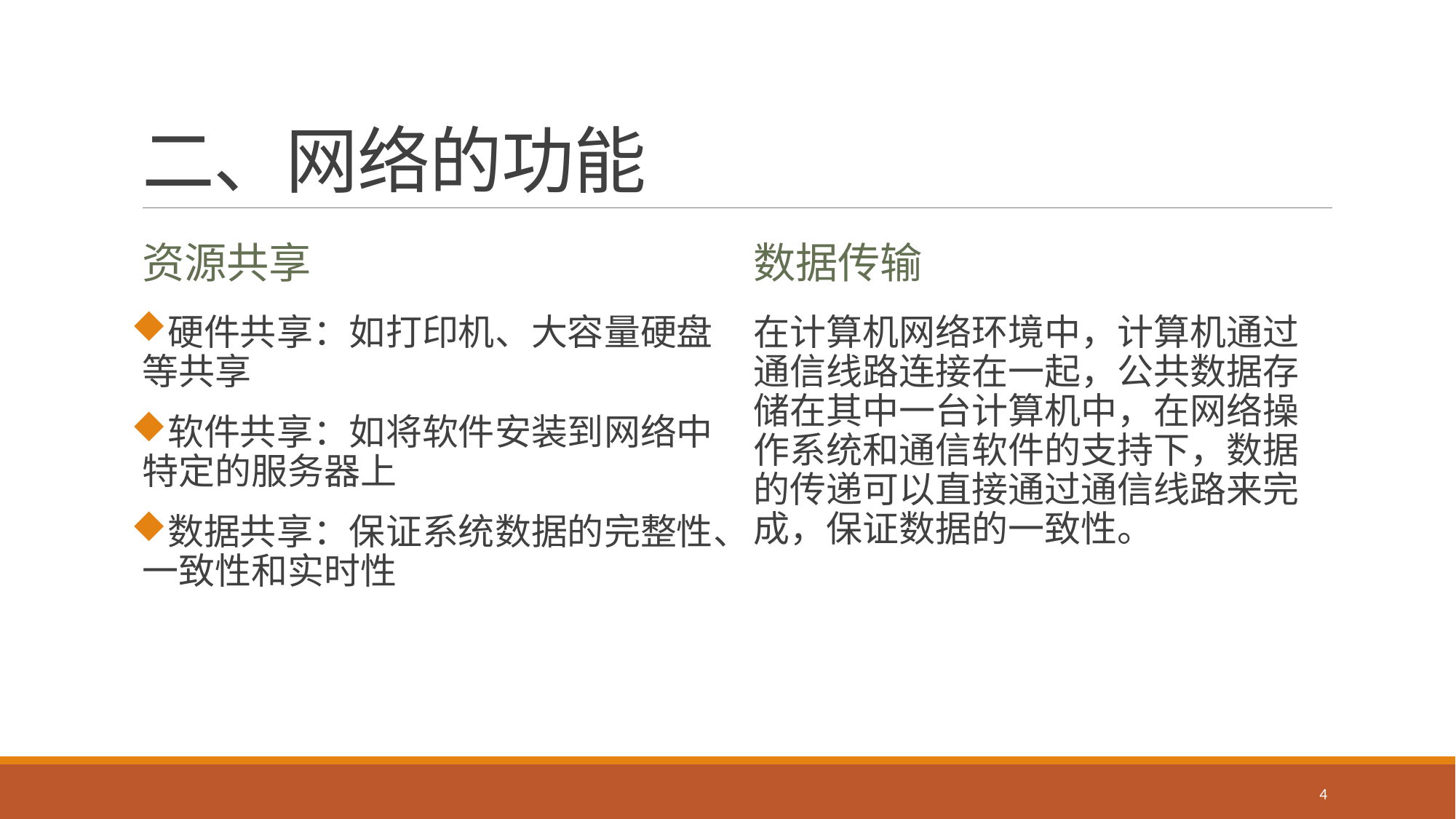

# 二、网络的功能
资源共享
数据传输
硬件共享：如打印机、大容量硬盘等共享
软件共享：如将软件安装到网络中特定的服务器上
数据共享：保证系统数据的完整性、一致性和实时性

在计算机网络环境中，计算机通过通信线路连接在一起，公共数据存储在其中一台计算机中，在网络操作系统和通信软件的支持下，数据的传递可以直接通过通信线路来完成，保证数据的一致性。
4